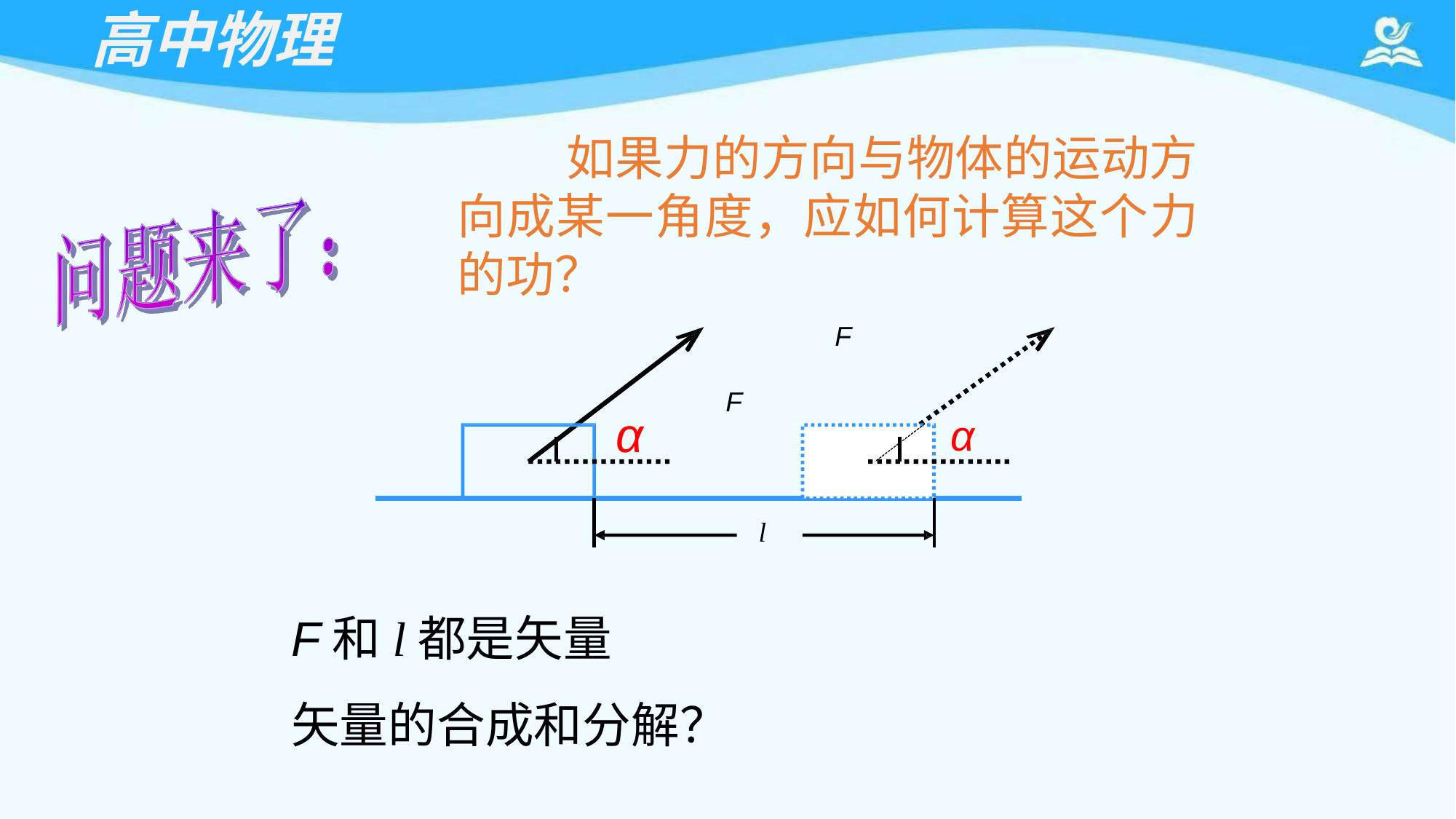

# 高中物理
如果力的方向与物体的运动方 向成某一角度，应如何计算这个力 的功？
F	F

α
α

l

F和l都是矢量
矢量的合成和分解？